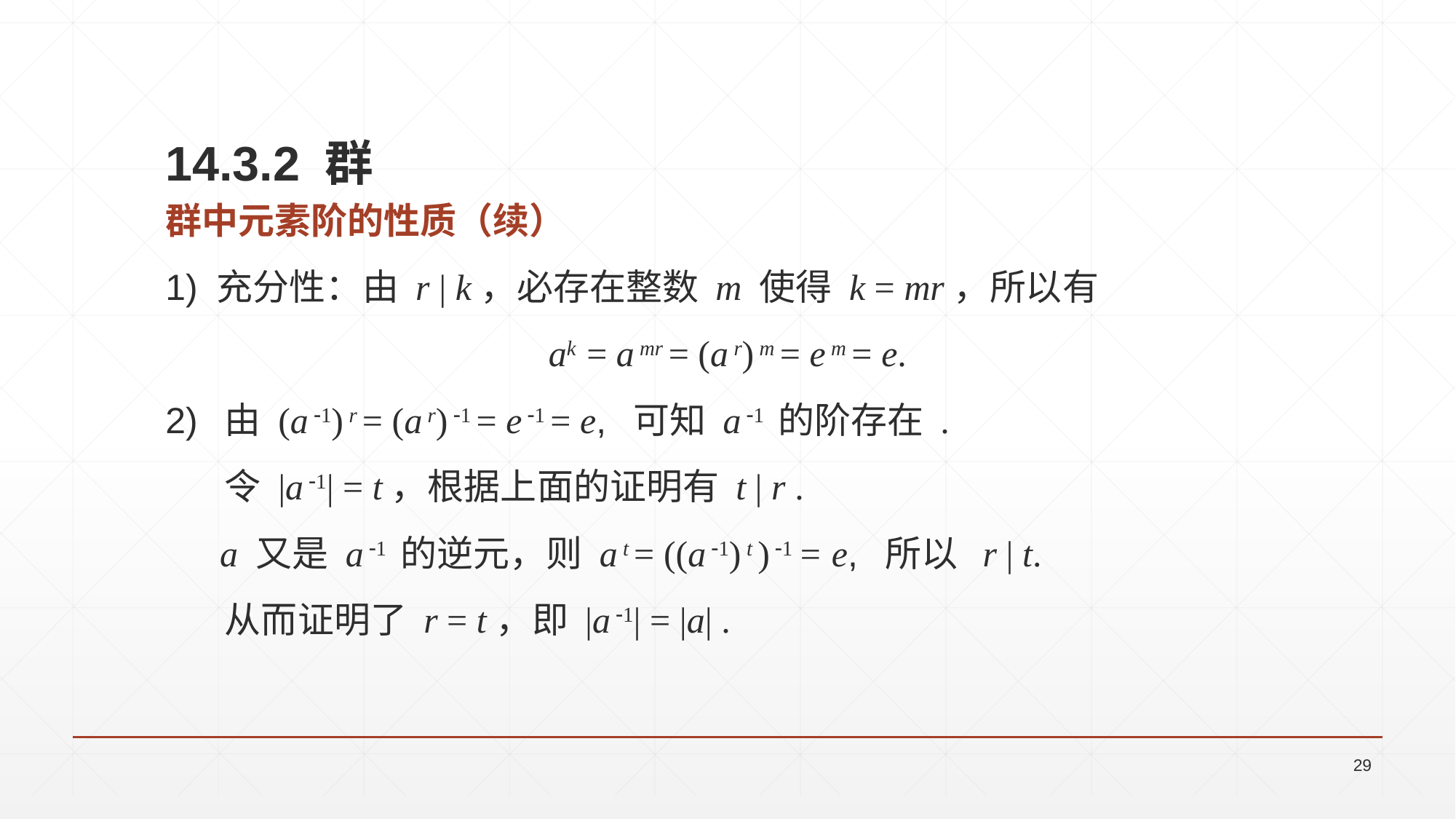

14.3.2 群
群中元素阶的性质（续）
1) 充分性：由 r | k，必存在整数 m 使得 k = mr，所以有
ak  = a mr = (a r) m = e m = e.
2)  由 (a −1) r = (a r) −1 = e −1 = e,  可知 a −1 的阶存在 .
    令 |a −1| = t，根据上面的证明有 t | r .
    a 又是 a −1 的逆元，则 a t = ((a −1) t ) −1 = e,  所以  r | t.
    从而证明了 r = t，即 |a −1| = |a| .
29